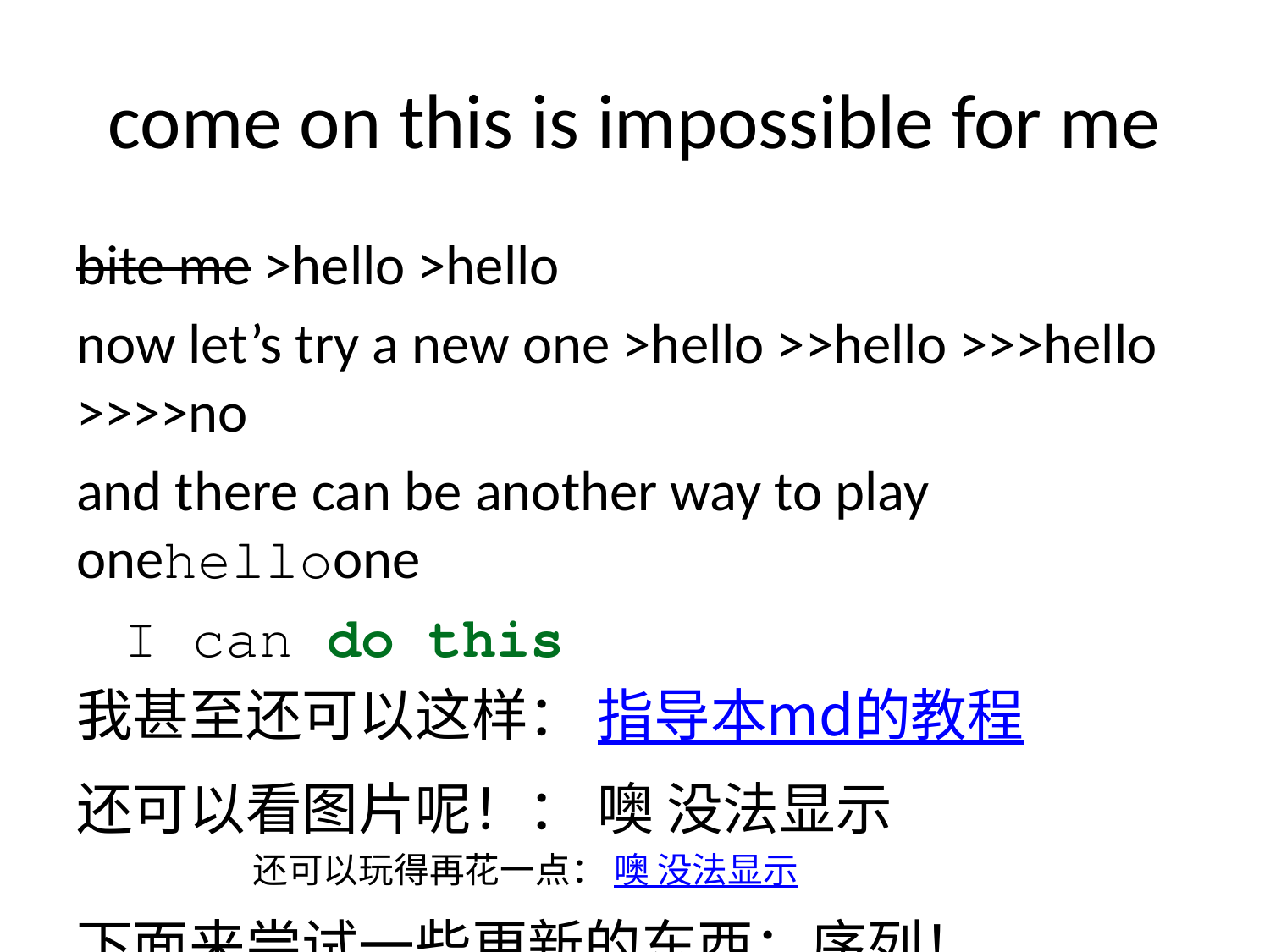

# come on this is impossible for me
bite me >hello >hello
now let’s try a new one >hello >>hello >>>hello >>>>no
and there can be another way to play onehelloone
I can do this
我甚至还可以这样： 指导本md的教程
还可以看图片呢！： 噢 没法显示
还可以玩得再花一点： 噢 没法显示
下面来尝试一些更新的东西：序列！
one
two
three
four
one
two
three
four
one
two *this is not good 再来看看下面的你喜欢哪个：
☐ 选项一
☒ 选项二
怎么样，是不是很好玩:joy::smirk::kissing:
注： : 代表对齐方式